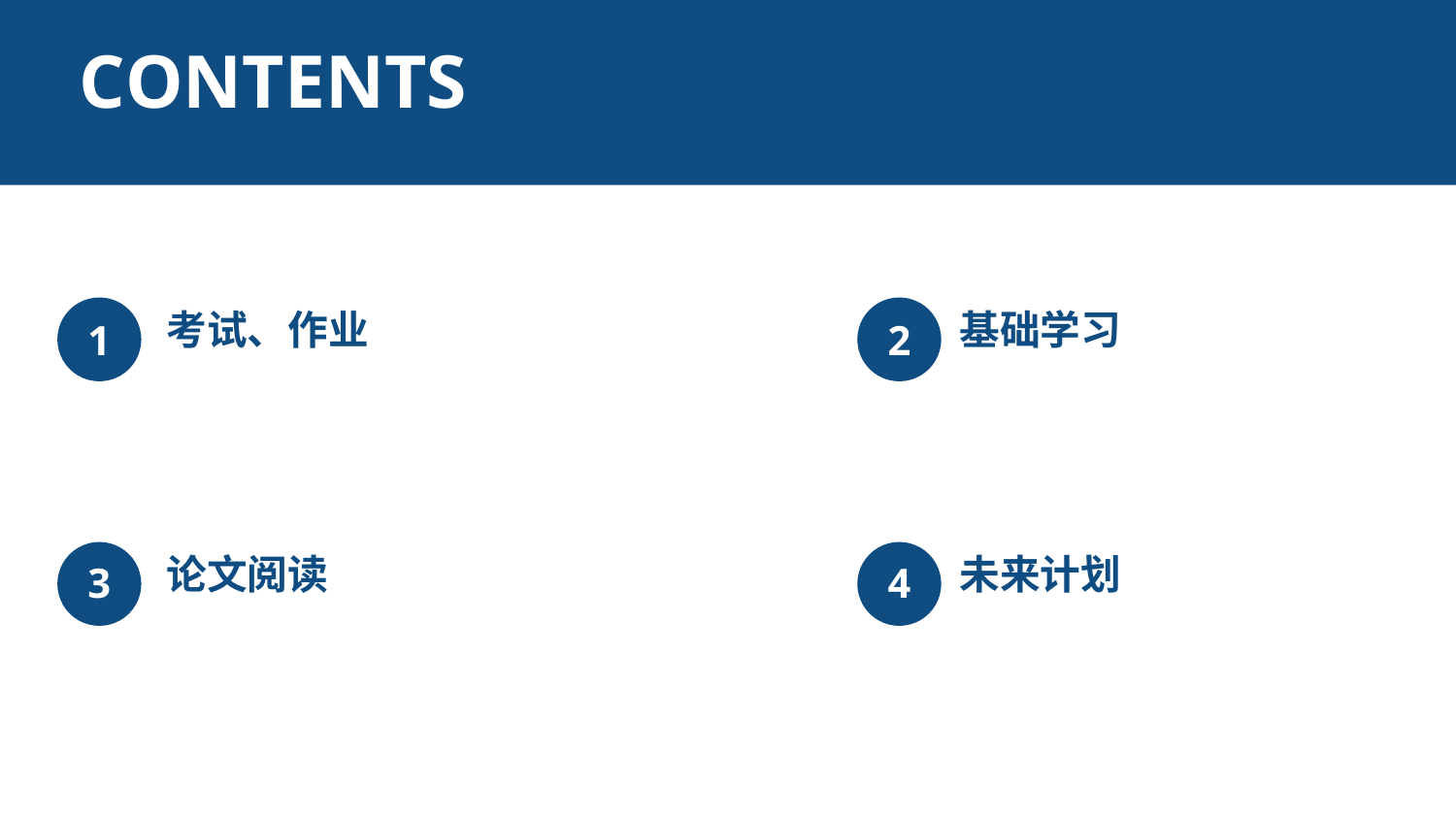

CONTENTS

考试、作业

基础学习
1
2

论文阅读
未来计划
3
4